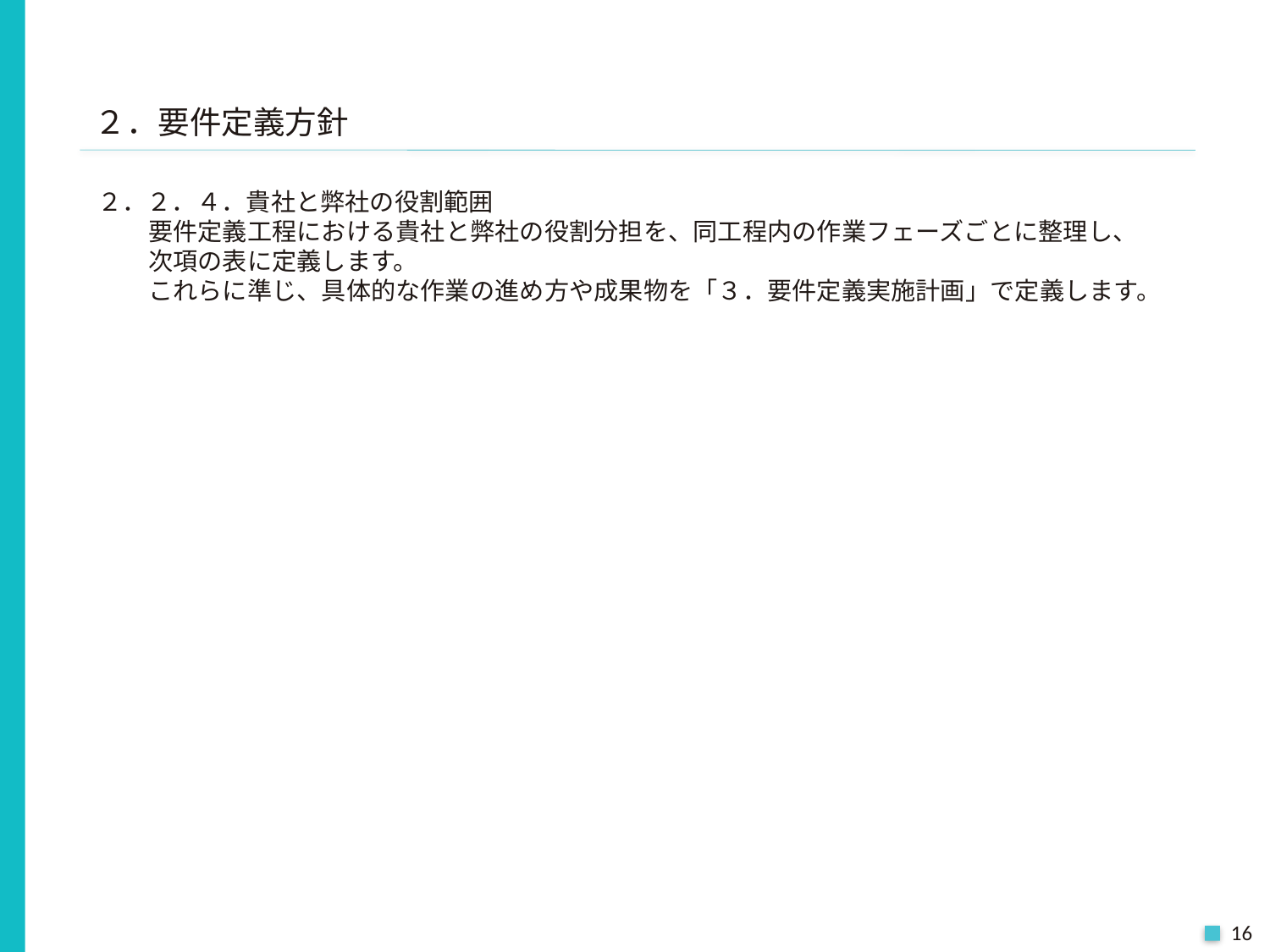

２．要件定義方針
　　２．２．４．貴社と弊社の役割範囲
要件定義工程における貴社と弊社の役割分担を、同工程内の作業フェーズごとに整理し、
次項の表に定義します。
これらに準じ、具体的な作業の進め方や成果物を「３．要件定義実施計画」で定義します。

16